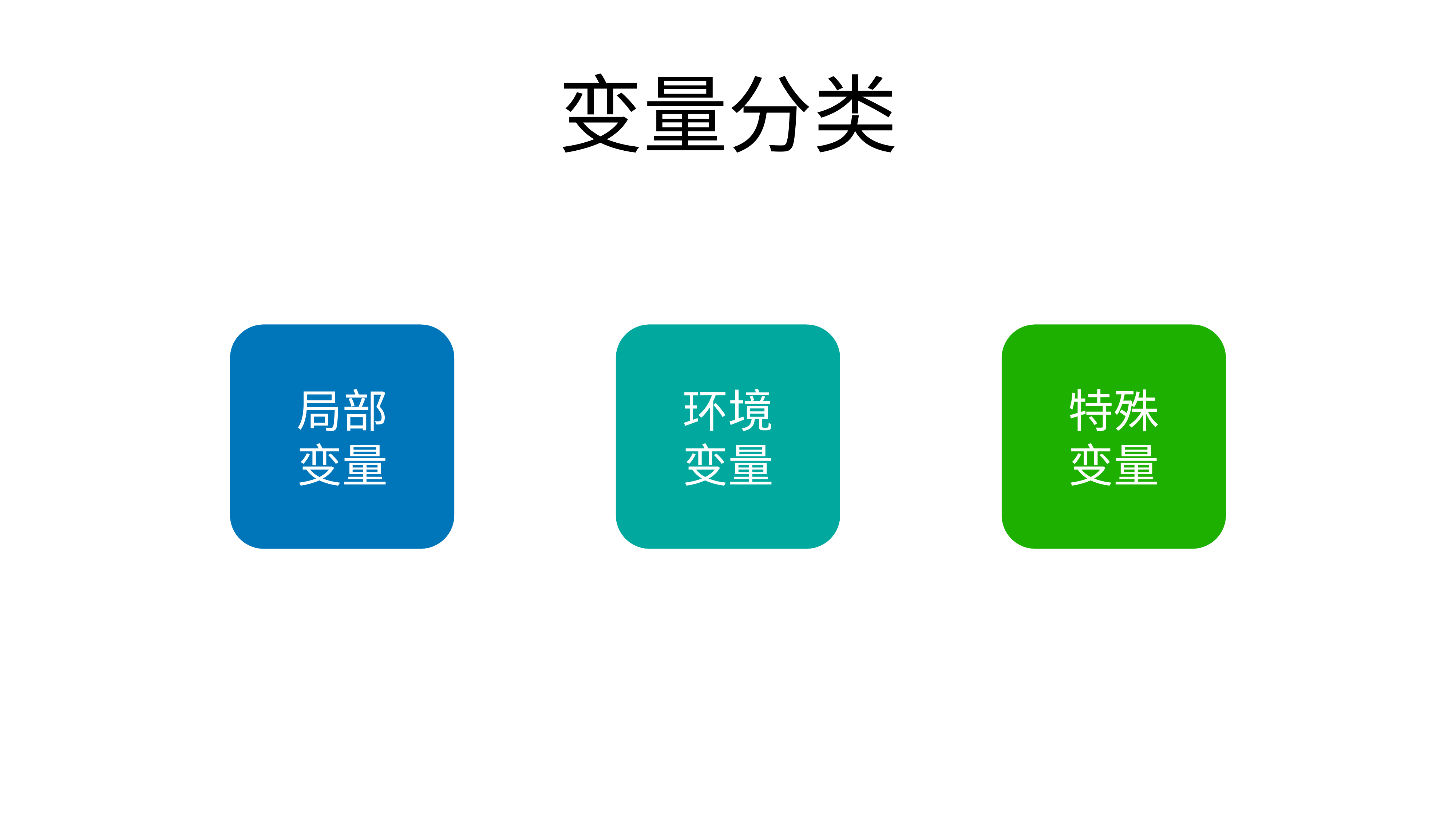

# 变量分类
局部
变量
环境
变量
特殊
变量